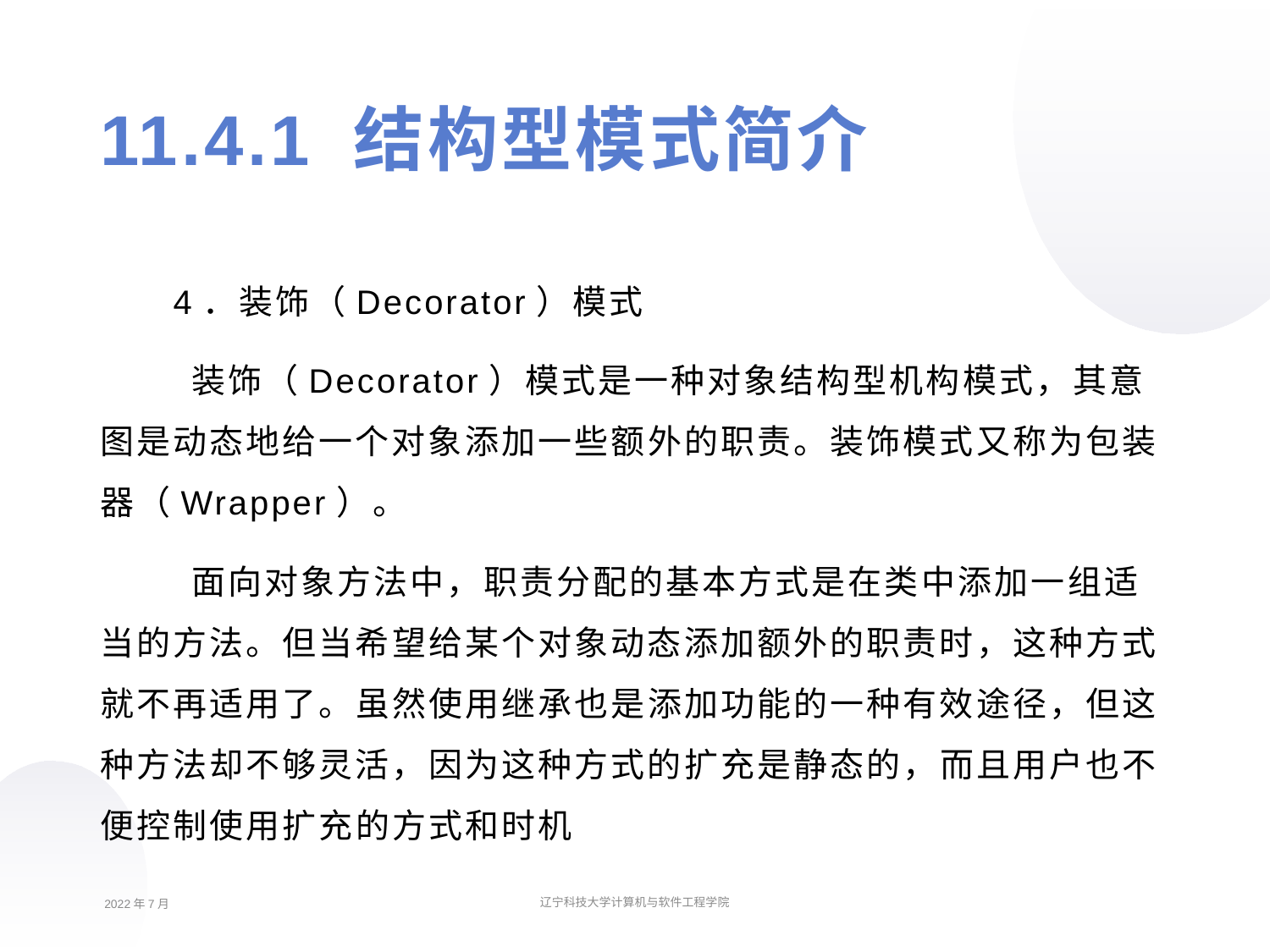

11.4.1 结构型模式简介
4．装饰（Decorator）模式
 装饰（Decorator）模式是一种对象结构型机构模式，其意图是动态地给一个对象添加一些额外的职责。装饰模式又称为包装器（Wrapper）。
 面向对象方法中，职责分配的基本方式是在类中添加一组适当的方法。但当希望给某个对象动态添加额外的职责时，这种方式就不再适用了。虽然使用继承也是添加功能的一种有效途径，但这种方法却不够灵活，因为这种方式的扩充是静态的，而且用户也不便控制使用扩充的方式和时机

2022年7月
辽宁科技大学计算机与软件工程学院
78